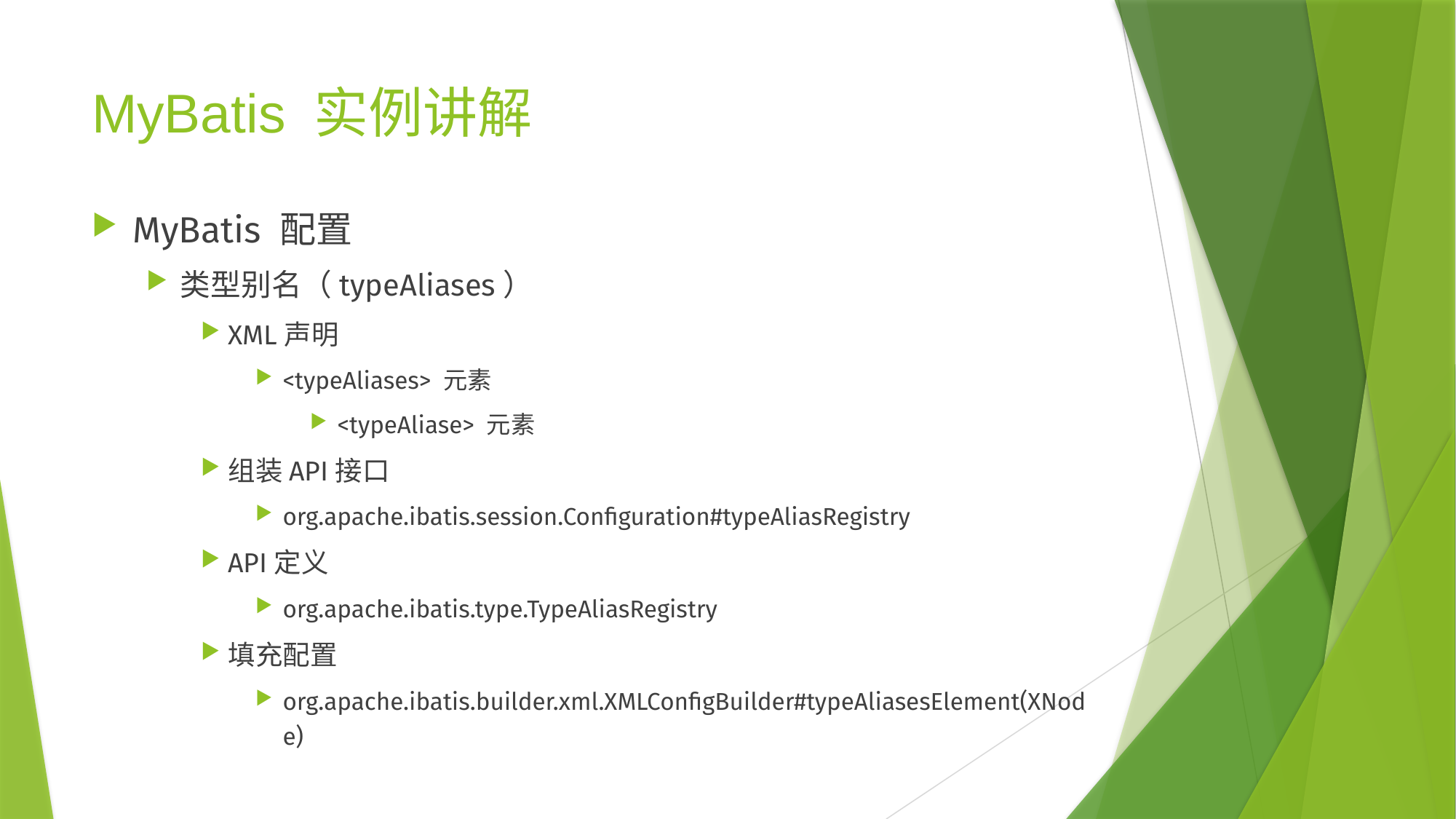

# MyBatis 实例讲解
MyBatis 配置
类型别名（typeAliases）
XML声明
<typeAliases> 元素
<typeAliase> 元素
组装API接口
org.apache.ibatis.session.Configuration#typeAliasRegistry
API定义
org.apache.ibatis.type.TypeAliasRegistry
填充配置
org.apache.ibatis.builder.xml.XMLConfigBuilder#typeAliasesElement(XNode)